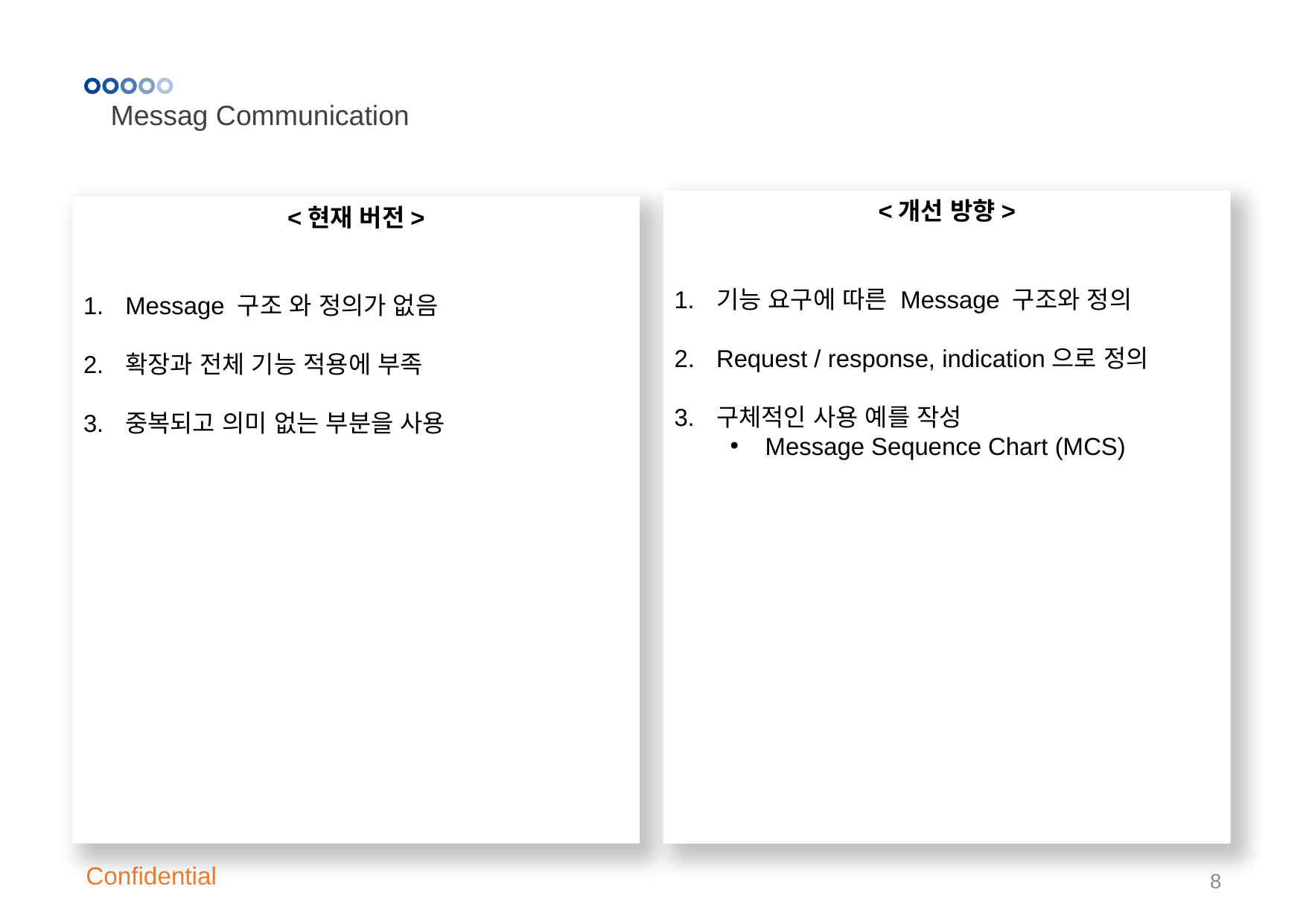

Messag Communication
<개선 방향>

기능 요구에 따른 Message 구조와 정의

Request / response, indication으로 정의

구체적인 사용 예를 작성
Message Sequence Chart (MCS)

<현재 버전>

Message 구조 와 정의가 없음

확장과 전체 기능 적용에 부족

중복되고 의미 없는 부분을 사용
8